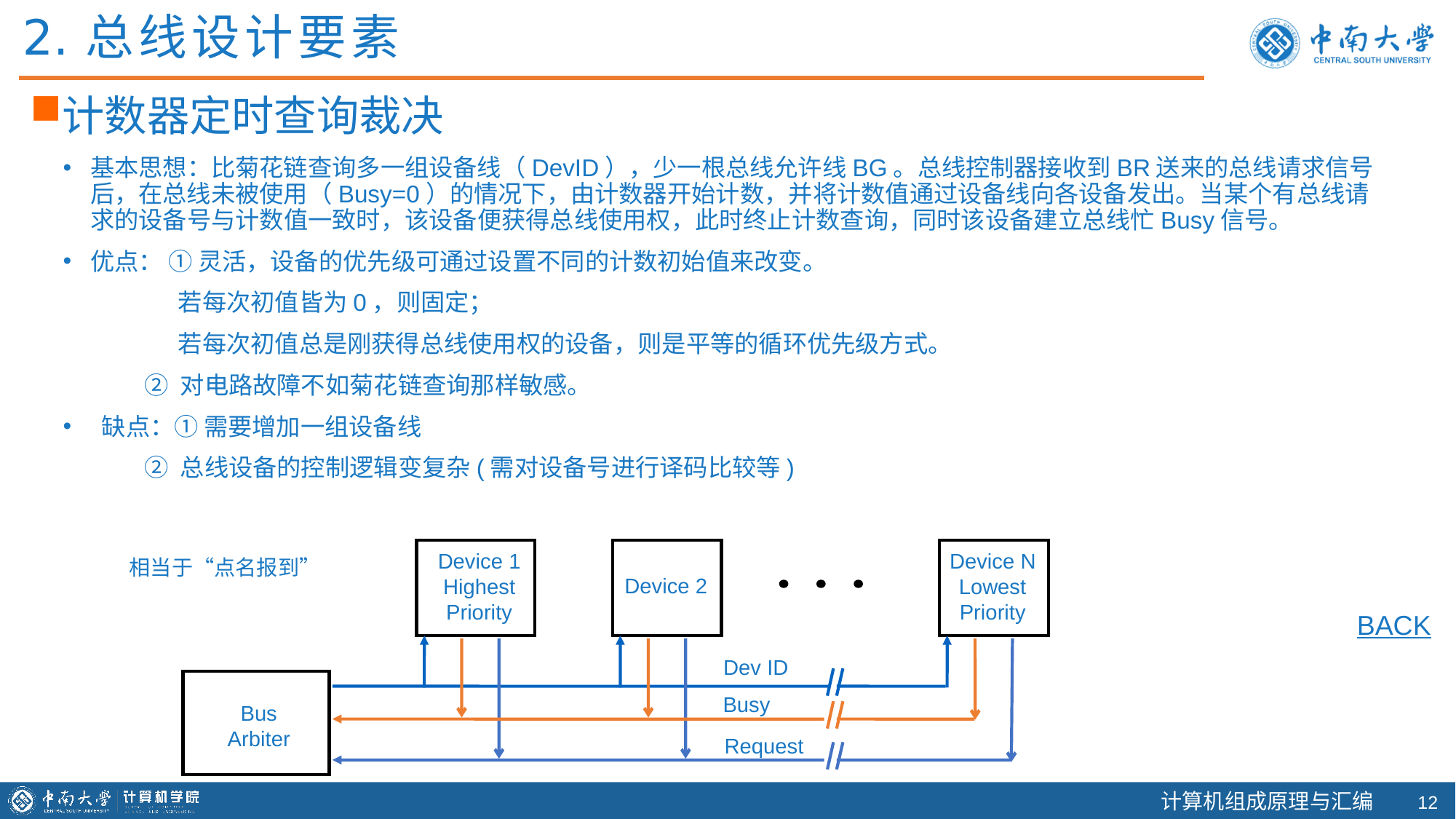

2.总线设计要素

计数器定时查询裁决
基本思想：比菊花链查询多一组设备线（DevID），少一根总线允许线BG。总线控制器接收到BR送来的总线请求信号后，在总线未被使用（Busy=0）的情况下，由计数器开始计数，并将计数值通过设备线向各设备发出。当某个有总线请求的设备号与计数值一致时，该设备便获得总线使用权，此时终止计数查询，同时该设备建立总线忙Busy信号。
优点： ① 灵活，设备的优先级可通过设置不同的计数初始值来改变。
                    若每次初值皆为0，则固定；
                    若每次初值总是刚获得总线使用权的设备，则是平等的循环优先级方式。
               ② 对电路故障不如菊花链查询那样敏感。
 缺点：① 需要增加一组设备线
               ② 总线设备的控制逻辑变复杂(需对设备号进行译码比较等)

Device 1
Highest
Priority
Device N
Lowest
Priority
相当于“点名报到”
Device 2

BACK

Dev ID

Busy

Bus
Arbiter

Request

12